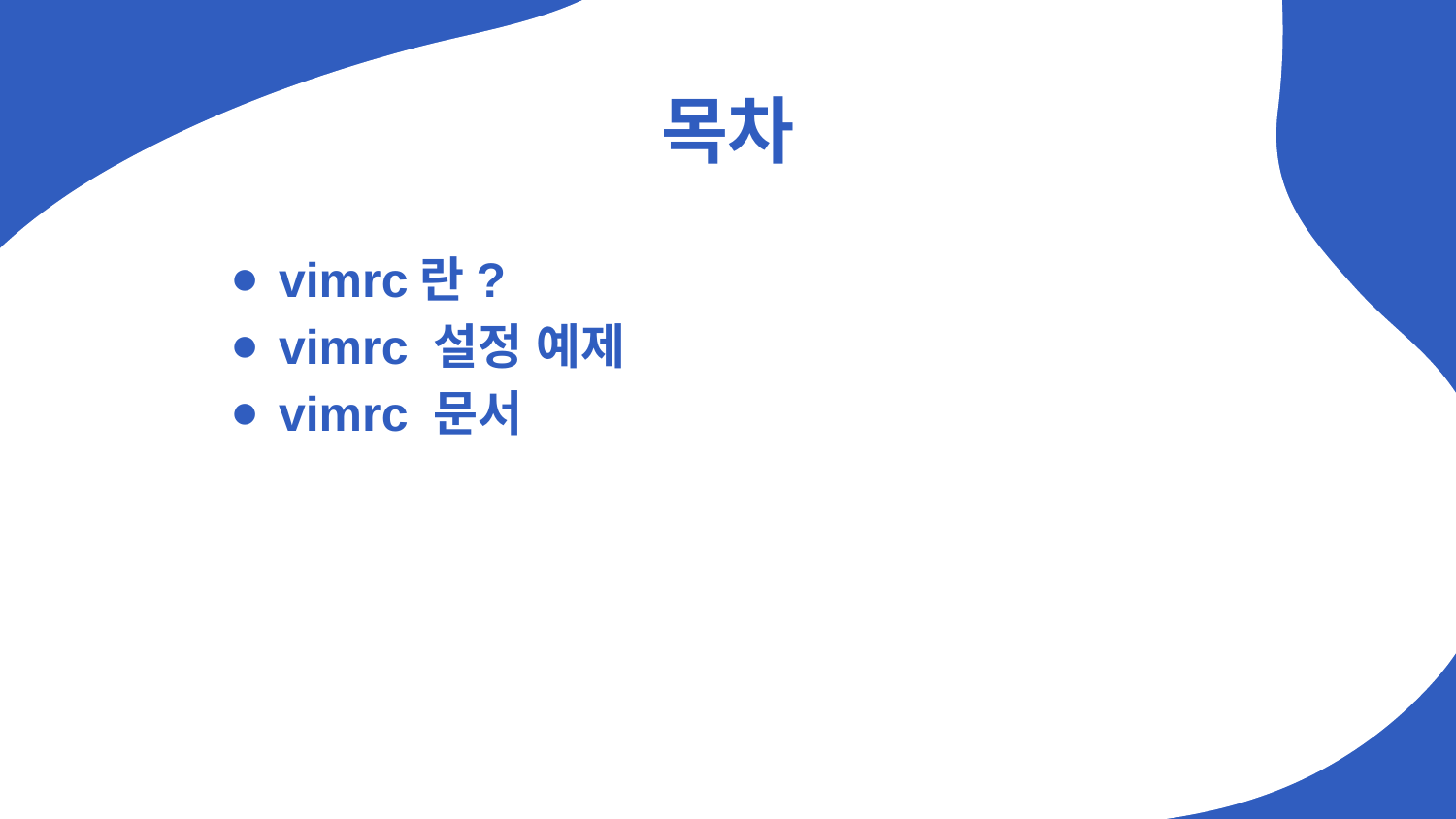

# 목차
vimrc란?
vimrc 설정 예제
vimrc 문서